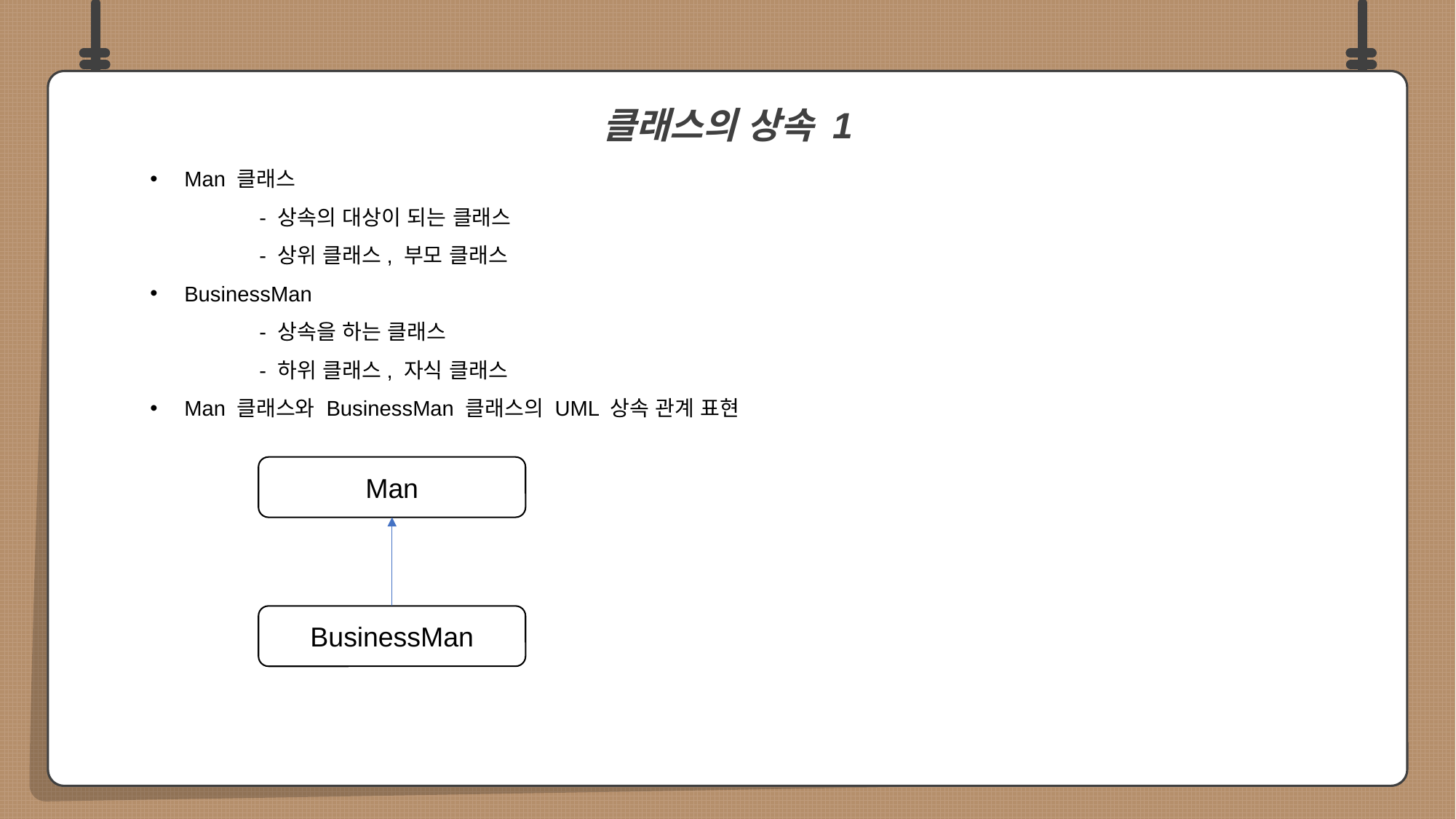

Man 클래스
	- 상속의 대상이 되는 클래스
	- 상위 클래스, 부모 클래스
BusinessMan
	- 상속을 하는 클래스
	- 하위 클래스, 자식 클래스
Man 클래스와 BusinessMan 클래스의 UML 상속 관계 표현
클래스의 상속 1

Man
BusinessMan